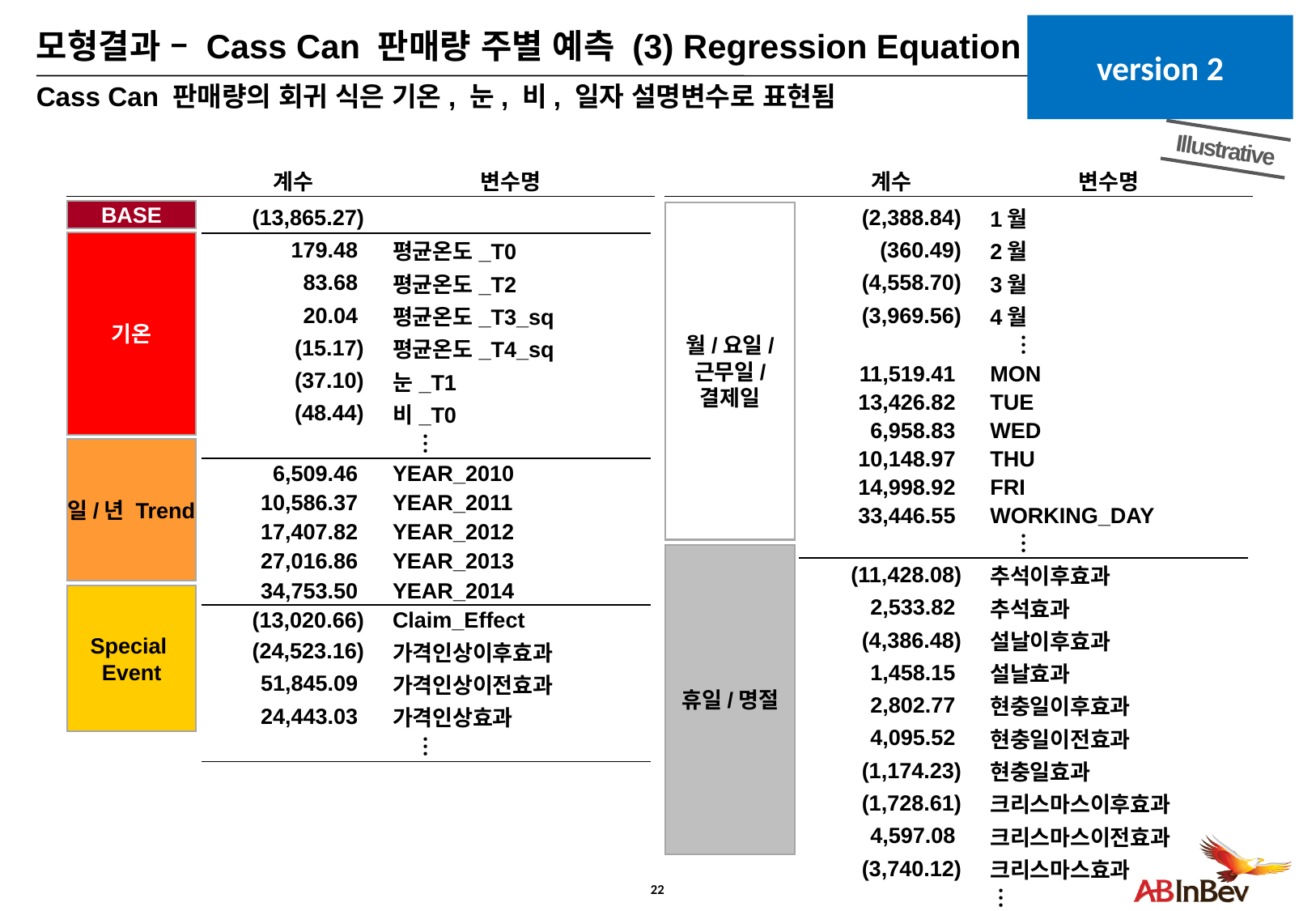

# 모형결과 – Cass Can 판매량 주별 예측 (3) Regression Equation
version 2
Cass Can 판매량의 회귀 식은 기온, 눈, 비, 일자 설명변수로 표현됨
Illustrative

계수
변수명
계수
변수명
BASE
| (13,865.27) |  |
| --- | --- |
| 179.48 | 평균온도\_T0 |
| 83.68 | 평균온도\_T2 |
| 20.04 | 평균온도\_T3\_sq |
| (15.17) | 평균온도\_T4\_sq |
| (37.10) | 눈\_T1 |
| (48.44) | 비\_T0 |
| ︙ |  |
| 6,509.46 | YEAR\_2010 |
| 10,586.37 | YEAR\_2011 |
| 17,407.82 | YEAR\_2012 |
| 27,016.86 | YEAR\_2013 |
| 34,753.50 | YEAR\_2014 |
| (13,020.66) | Claim\_Effect |
| (24,523.16) | 가격인상이후효과 |
| 51,845.09 | 가격인상이전효과 |
| 24,443.03 | 가격인상효과 |
| ︙ |  |
| (2,388.84) | 1월 |
| --- | --- |
| (360.49) | 2월 |
| (4,558.70) | 3월 |
| (3,969.56) | 4월 |
| ︙ |  |
| 11,519.41 | MON |
| 13,426.82 | TUE |
| 6,958.83 | WED |
| 10,148.97 | THU |
| 14,998.92 | FRI |
| 33,446.55 | WORKING\_DAY |
| ︙ |  |
| (11,428.08) | 추석이후효과 |
| 2,533.82 | 추석효과 |
| (4,386.48) | 설날이후효과 |
| 1,458.15 | 설날효과 |
| 2,802.77 | 현충일이후효과 |
| 4,095.52 | 현충일이전효과 |
| (1,174.23) | 현충일효과 |
| (1,728.61) | 크리스마스이후효과 |
| 4,597.08 | 크리스마스이전효과 |
| (3,740.12) | 크리스마스효과 |
|  | ︙ |
월/요일/
근무일/
결제일
기온
일/년 Trend
휴일/명절
Special
Event